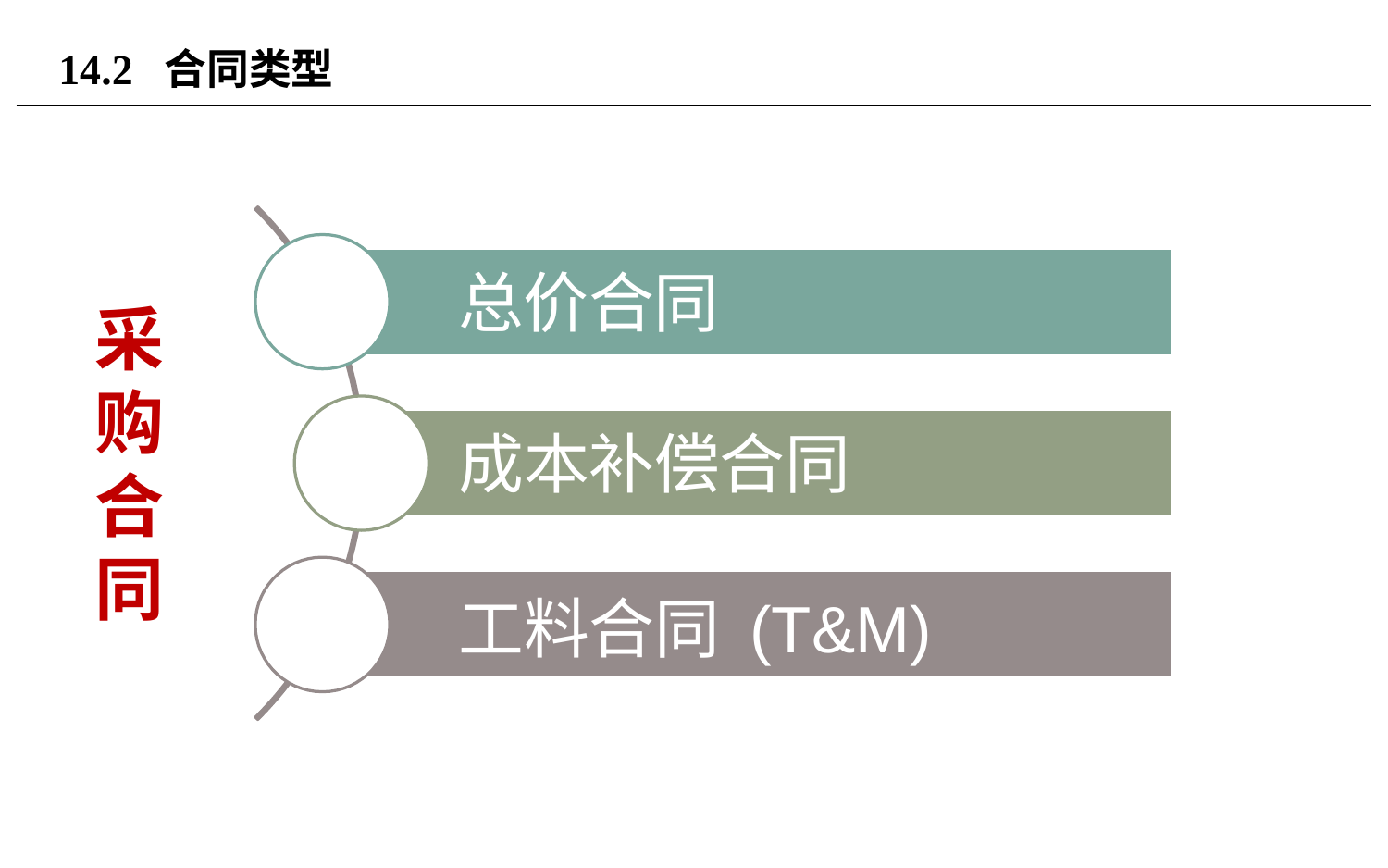

# 14.2  合同类型

总价合同

成本补偿合同

工料合同 (T&M)
采购合同